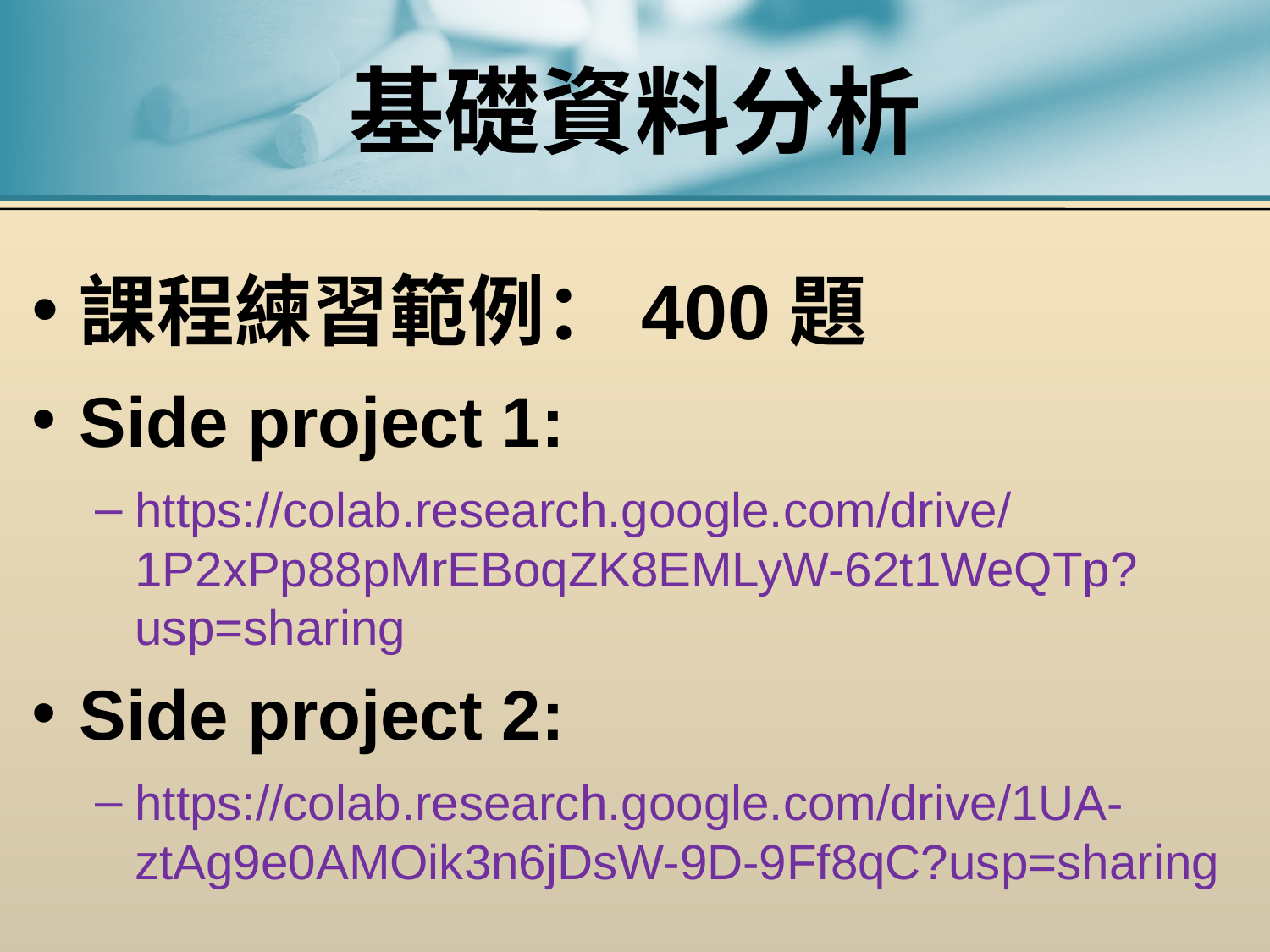

# 基礎資料分析
課程練習範例：400題
Side project 1:
https://colab.research.google.com/drive/1P2xPp88pMrEBoqZK8EMLyW-62t1WeQTp?usp=sharing
Side project 2:
https://colab.research.google.com/drive/1UA-ztAg9e0AMOik3n6jDsW-9D-9Ff8qC?usp=sharing